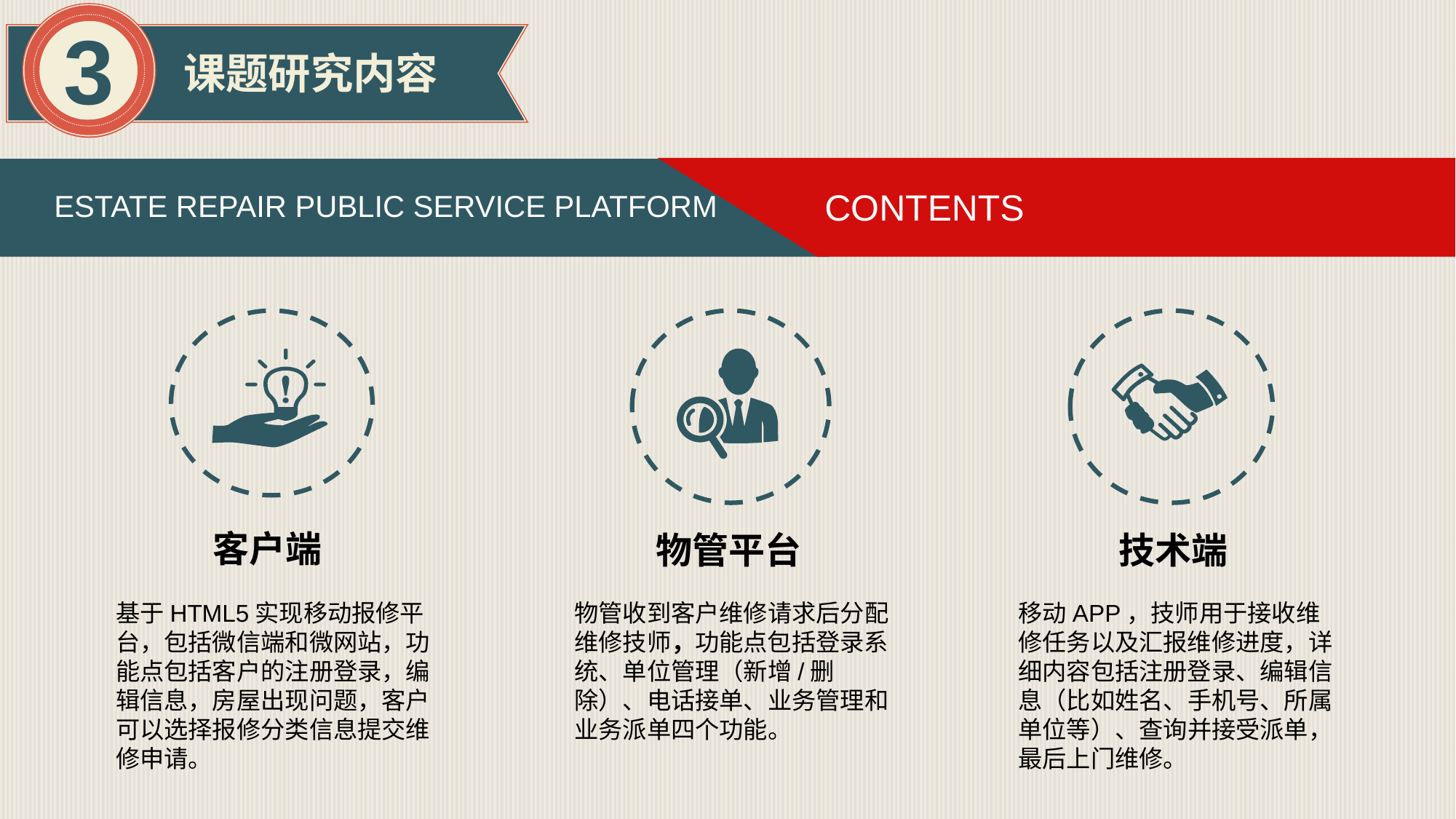

3

课题研究内容
CONTENTS
ESTATE REPAIR PUBLIC SERVICE PLATFORM

客户端
技术端
物管平台
基于HTML5实现移动报修平台，包括微信端和微网站，功能点包括客户的注册登录，编辑信息，房屋出现问题，客户可以选择报修分类信息提交维修申请。
物管收到客户维修请求后分配维修技师，功能点包括登录系统、单位管理（新增/删除）、电话接单、业务管理和业务派单四个功能。
移动APP，技师用于接收维修任务以及汇报维修进度，详细内容包括注册登录、编辑信息（比如姓名、手机号、所属单位等）、查询并接受派单，最后上门维修。